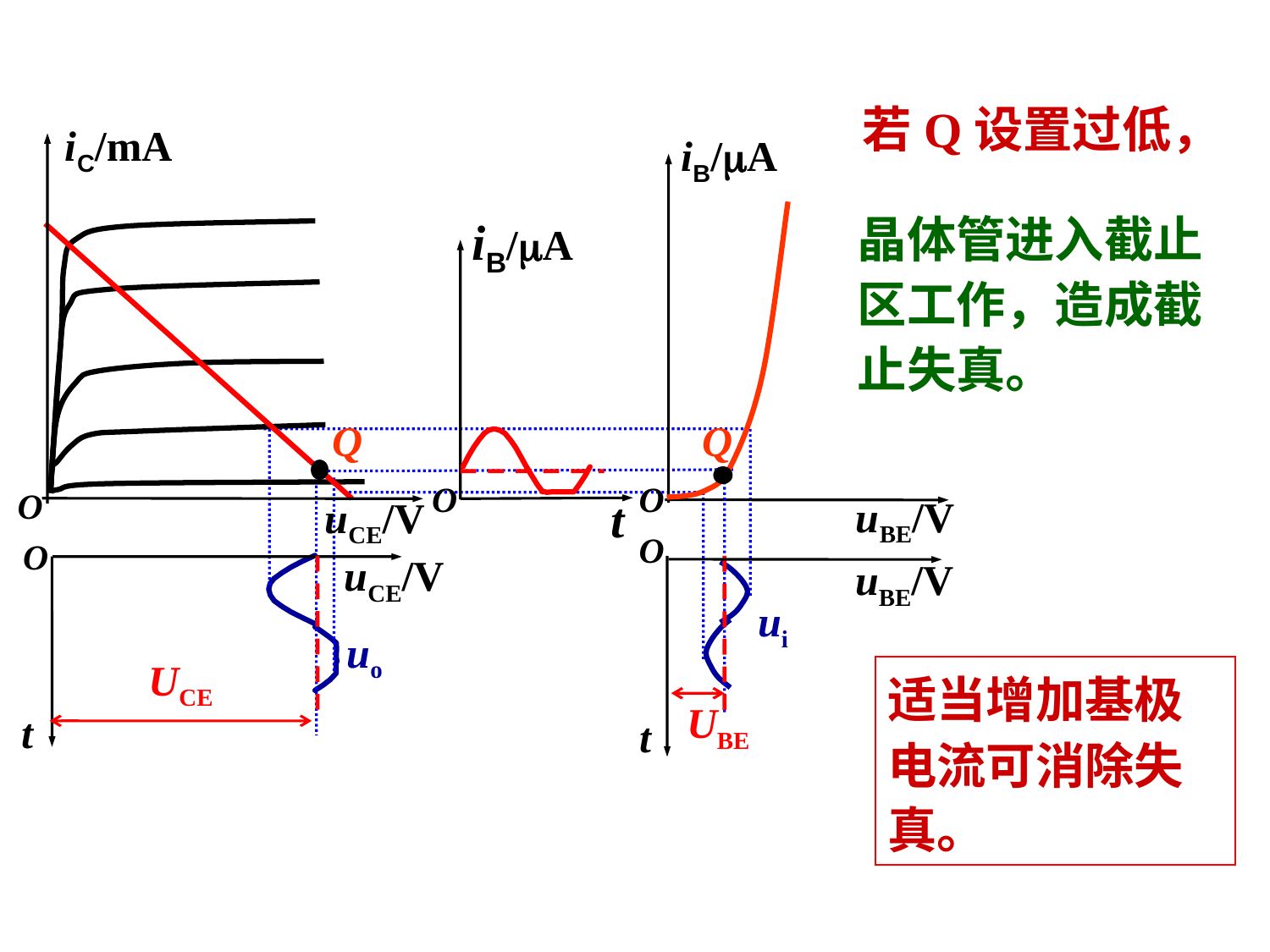

若Q设置过低，
iC/mA
iB/μA

iB/μA

Q
Q

O

O
O

t

uBE/V
uCE/V

O
O
uCE/V
uBE/V

UCE

UBE
t
t

晶体管进入截止区工作，造成截止失真。

uo

ui
适当增加基极电流可消除失真。